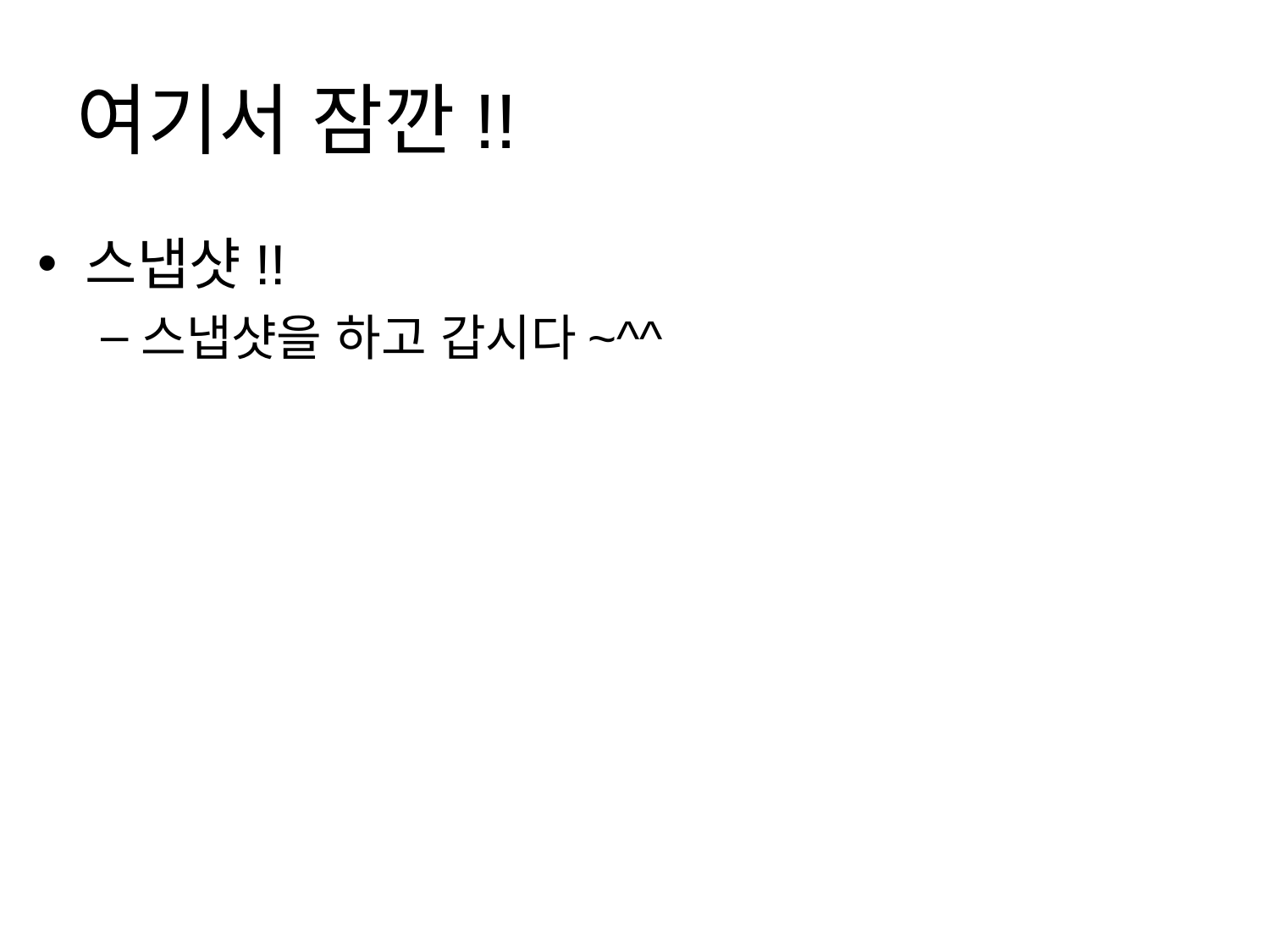

# 여기서 잠깐!!
스냅샷!!
스냅샷을 하고 갑시다~^^